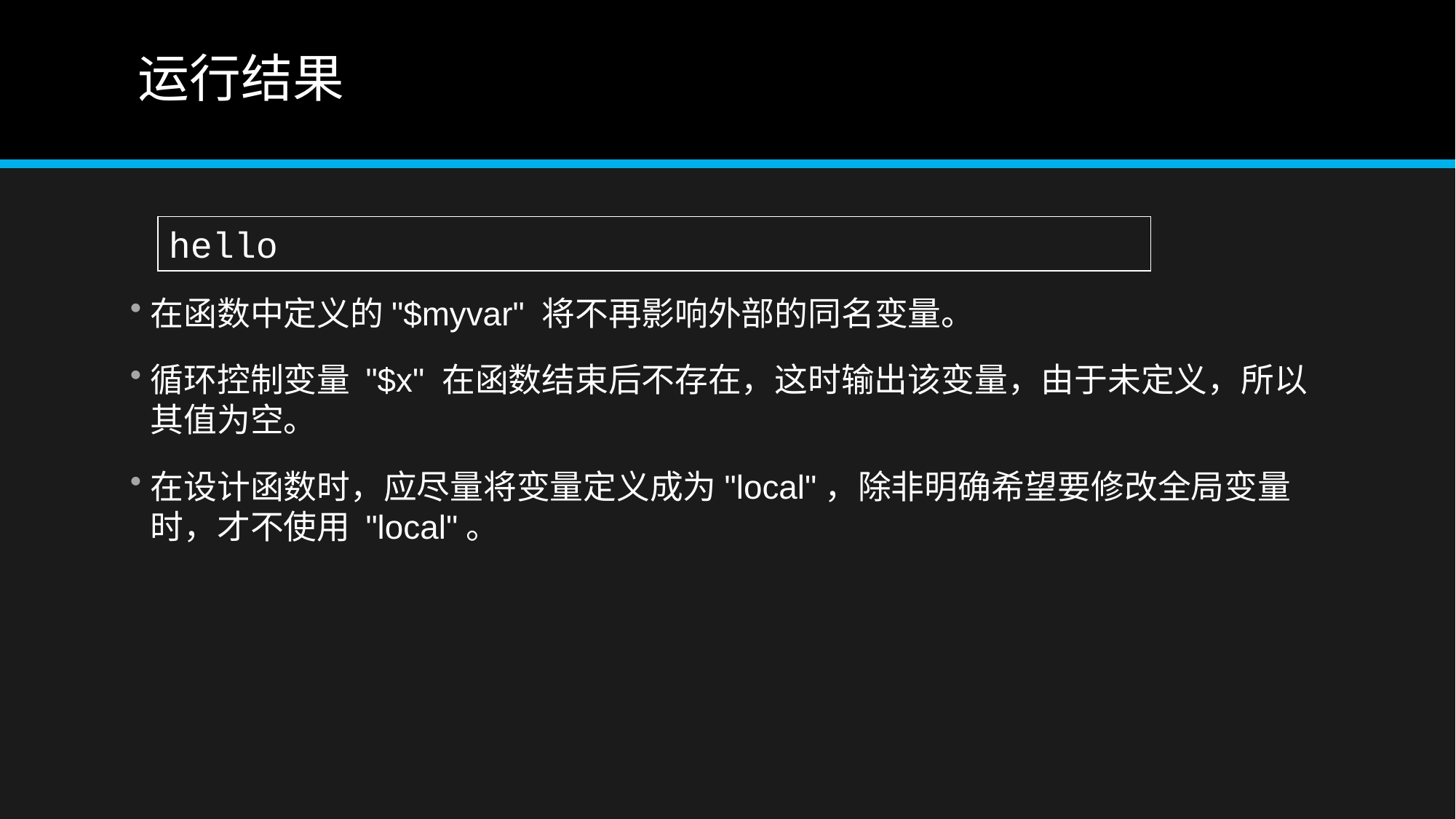

# 运行结果
hello
在函数中定义的"$myvar" 将不再影响外部的同名变量。
循环控制变量 "$x" 在函数结束后不存在，这时输出该变量，由于未定义，所以其值为空。
在设计函数时，应尽量将变量定义成为"local"，除非明确希望要修改全局变量时，才不使用 "local"。